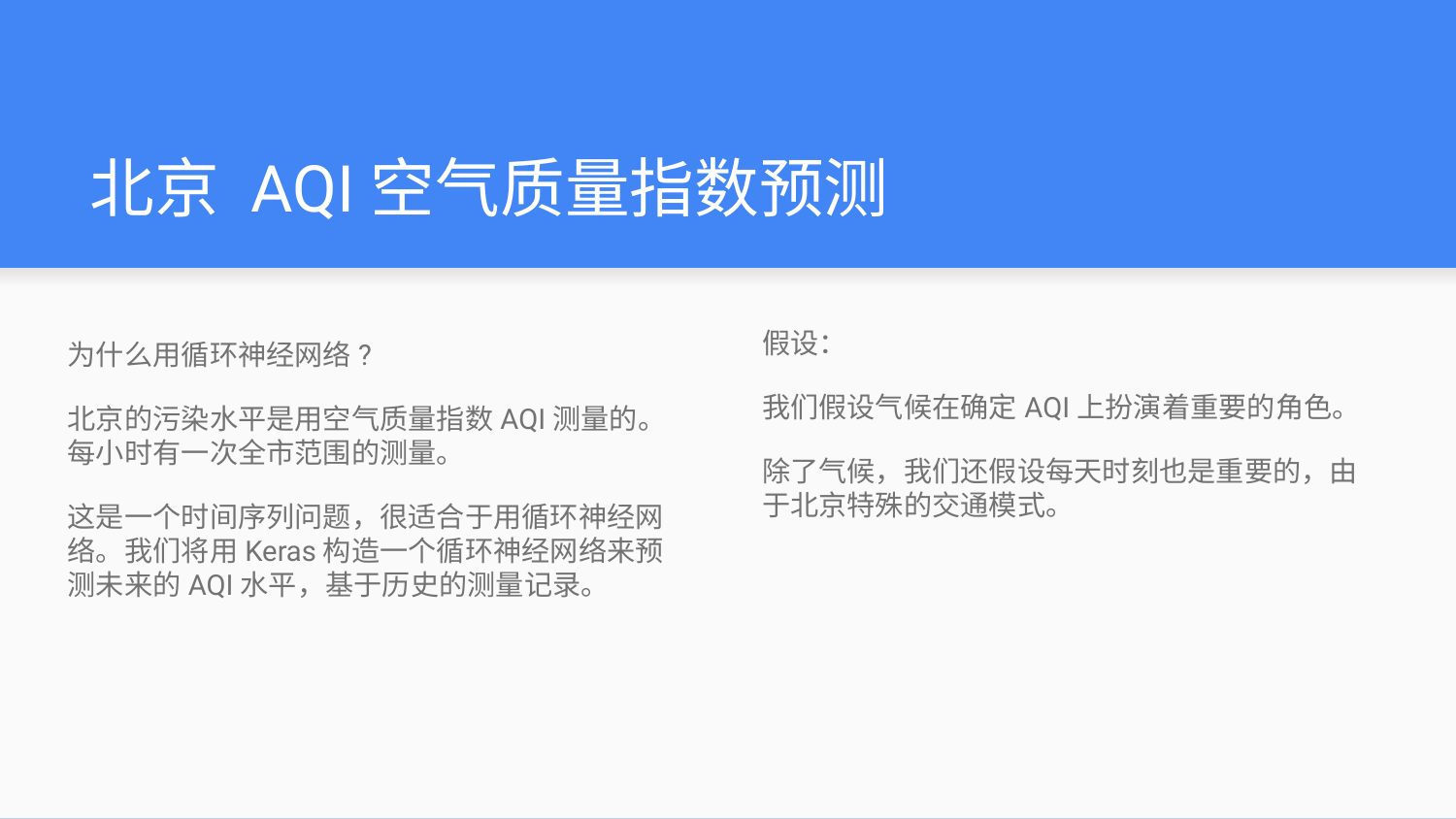

# 北京 AQI空气质量指数预测
假设：
我们假设气候在确定AQI上扮演着重要的角色。
除了气候，我们还假设每天时刻也是重要的，由于北京特殊的交通模式。
为什么用循环神经网络?
北京的污染水平是用空气质量指数AQI测量的。每小时有一次全市范围的测量。
这是一个时间序列问题，很适合于用循环神经网络。我们将用Keras构造一个循环神经网络来预测未来的AQI水平，基于历史的测量记录。